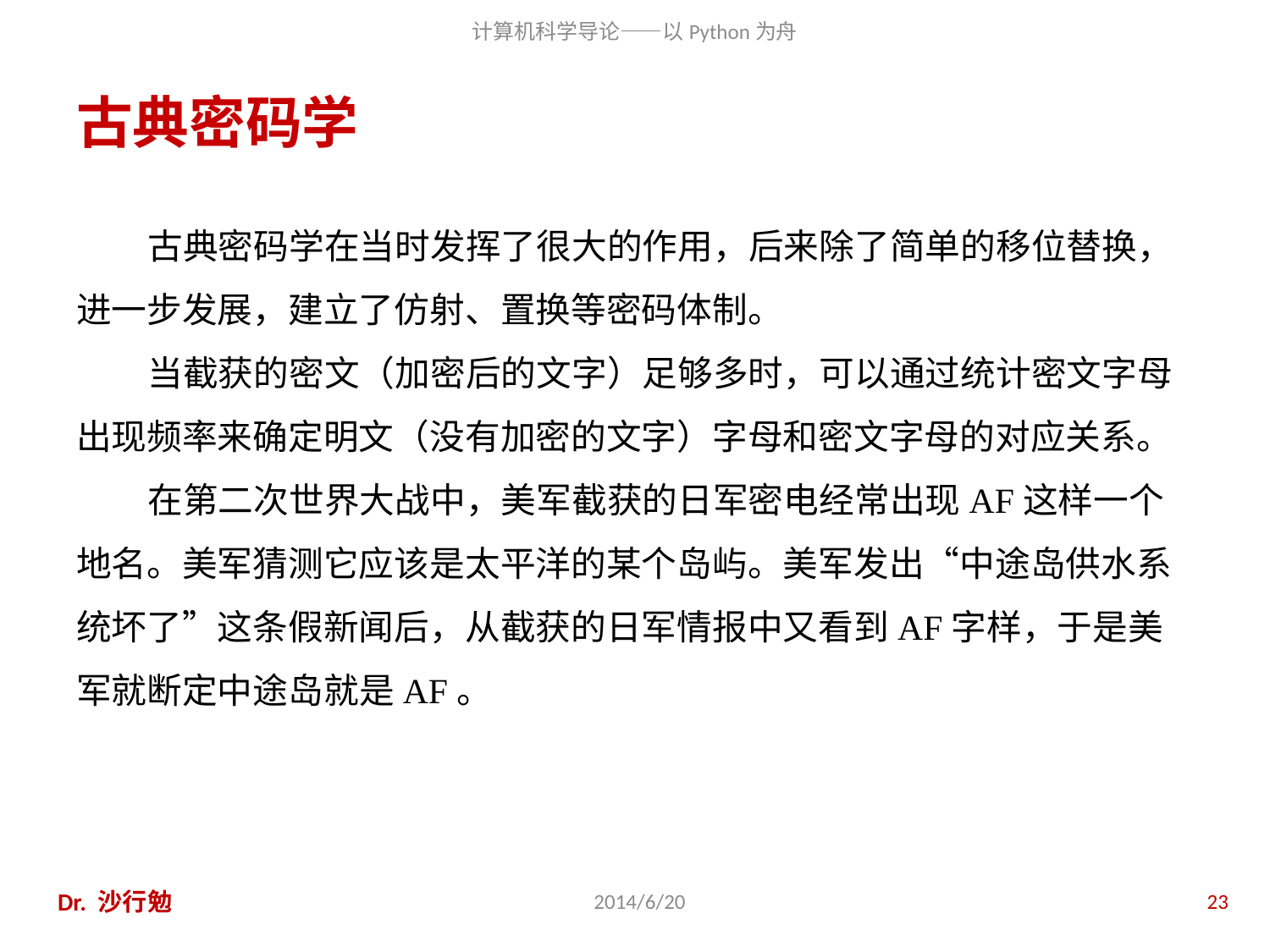

# 古典密码学
古典密码学在当时发挥了很大的作用，后来除了简单的移位替换，进一步发展，建立了仿射、置换等密码体制。
当截获的密文（加密后的文字）足够多时，可以通过统计密文字母出现频率来确定明文（没有加密的文字）字母和密文字母的对应关系。
在第二次世界大战中，美军截获的日军密电经常出现AF这样一个地名。美军猜测它应该是太平洋的某个岛屿。美军发出“中途岛供水系统坏了”这条假新闻后，从截获的日军情报中又看到AF字样，于是美军就断定中途岛就是AF。
Dr. 沙行勉
2014/6/20
23